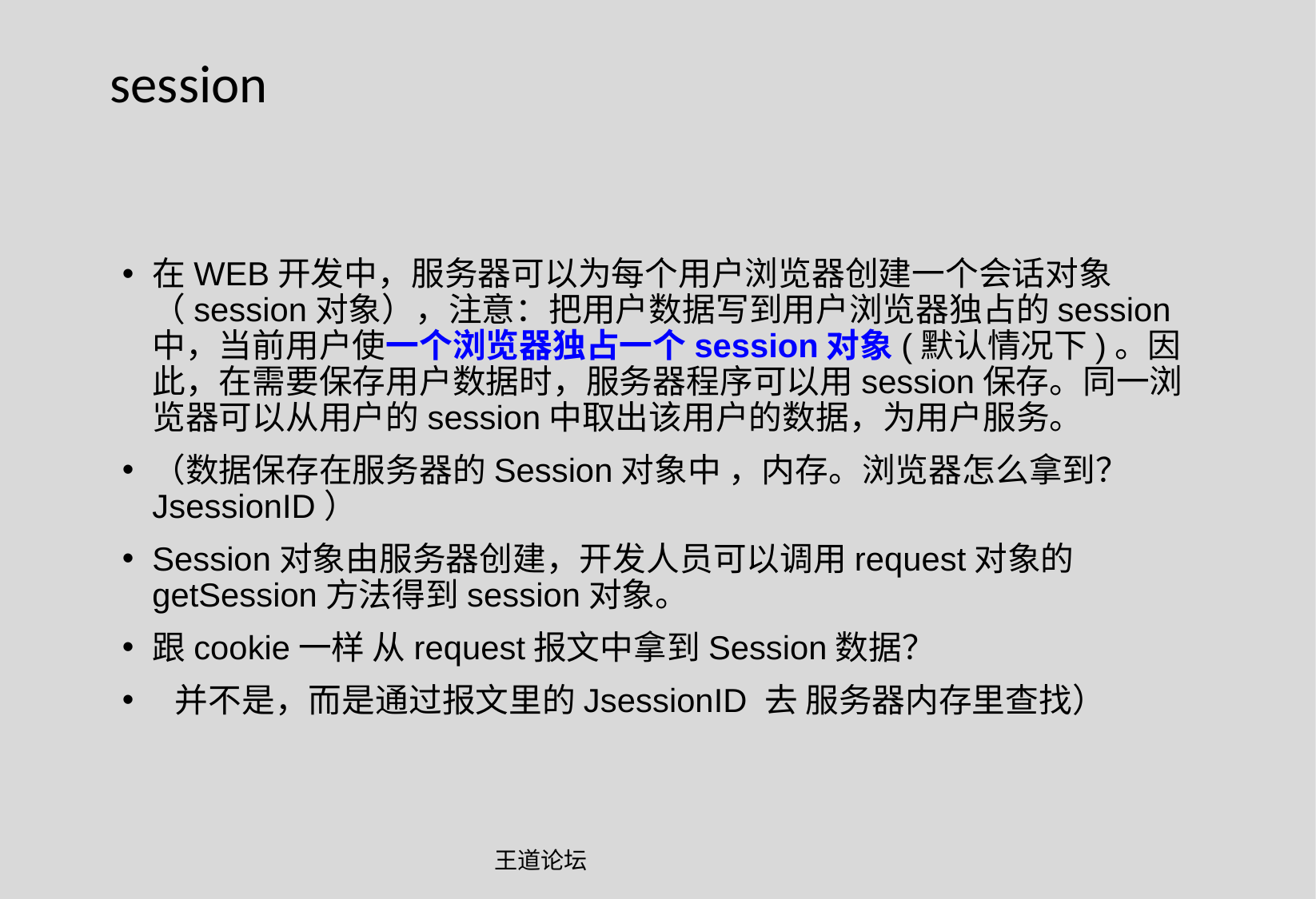

session
在WEB开发中，服务器可以为每个用户浏览器创建一个会话对象（session对象），注意：把用户数据写到用户浏览器独占的session中，当前用户使一个浏览器独占一个session对象(默认情况下)。因此，在需要保存用户数据时，服务器程序可以用session保存。同一浏览器可以从用户的session中取出该用户的数据，为用户服务。
（数据保存在服务器的Session对象中 ，内存。浏览器怎么拿到？JsessionID）
Session对象由服务器创建，开发人员可以调用request对象的getSession方法得到session对象。
跟cookie一样 从request报文中拿到Session数据？
  并不是，而是通过报文里的JsessionID 去 服务器内存里查找）
王道论坛